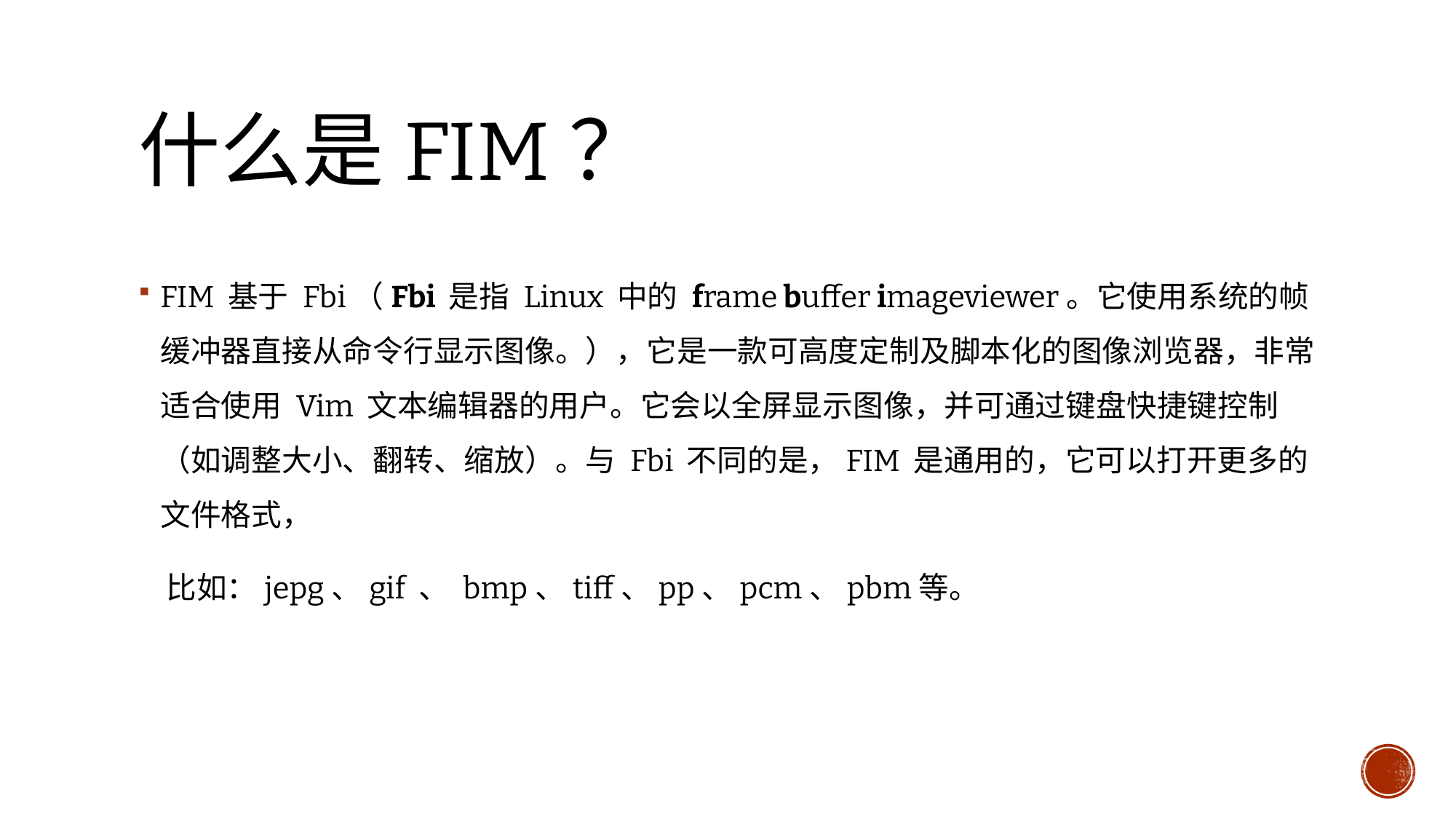

# 什么是fim？
FIM 基于 Fbi（Fbi 是指 Linux 中的 frame buffer imageviewer。它使用系统的帧缓冲器直接从命令行显示图像。），它是一款可高度定制及脚本化的图像浏览器，非常适合使用 Vim 文本编辑器的用户。它会以全屏显示图像，并可通过键盘快捷键控制（如调整大小、翻转、缩放）。与 Fbi 不同的是，FIM 是通用的，它可以打开更多的文件格式，
   比如：jepg、gif 、 bmp、tiff、pp、pcm、pbm等。